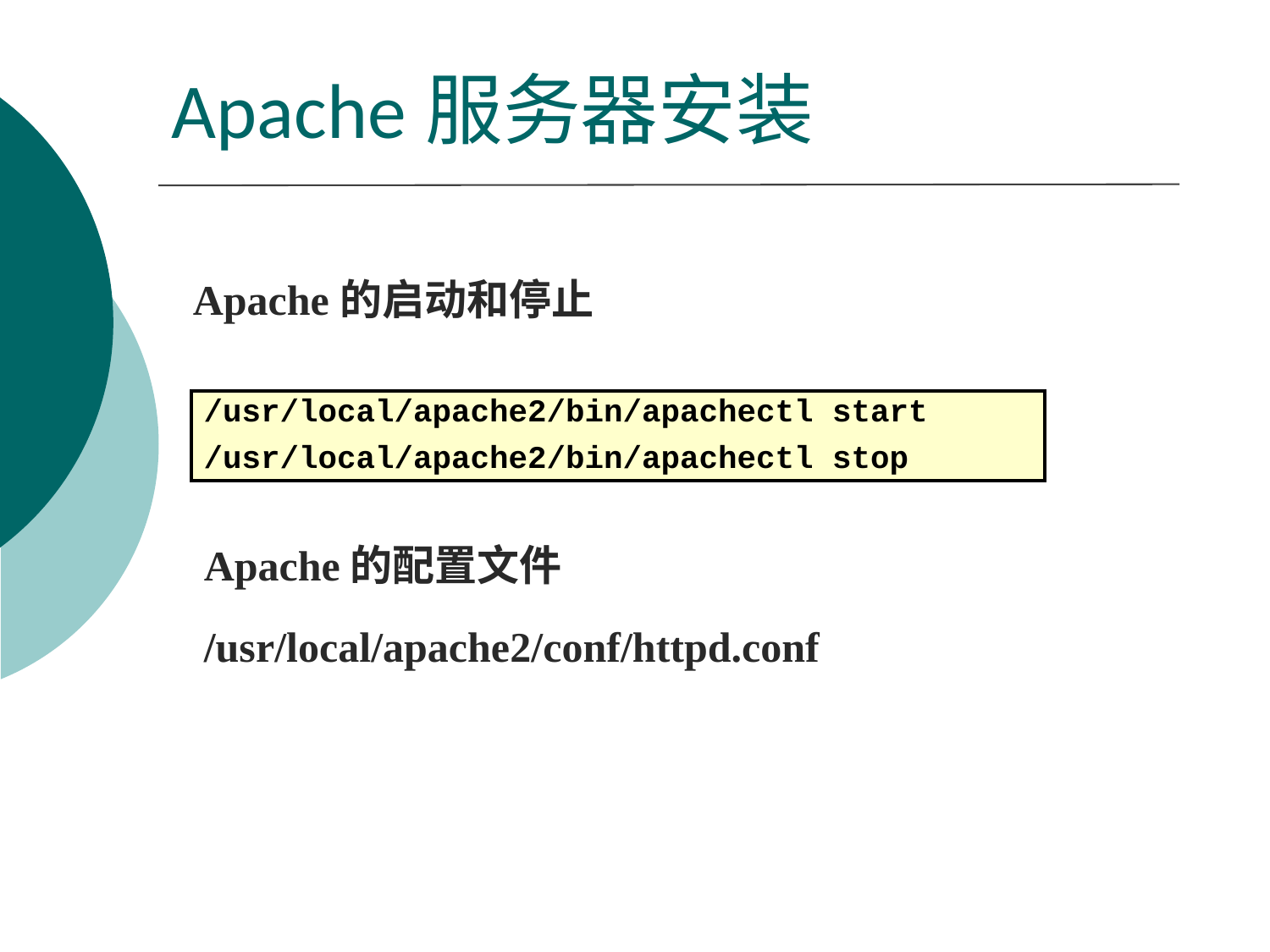

# Apache服务器安装
Apache的启动和停止
/usr/local/apache2/bin/apachectl start
/usr/local/apache2/bin/apachectl stop
Apache的配置文件
/usr/local/apache2/conf/httpd.conf